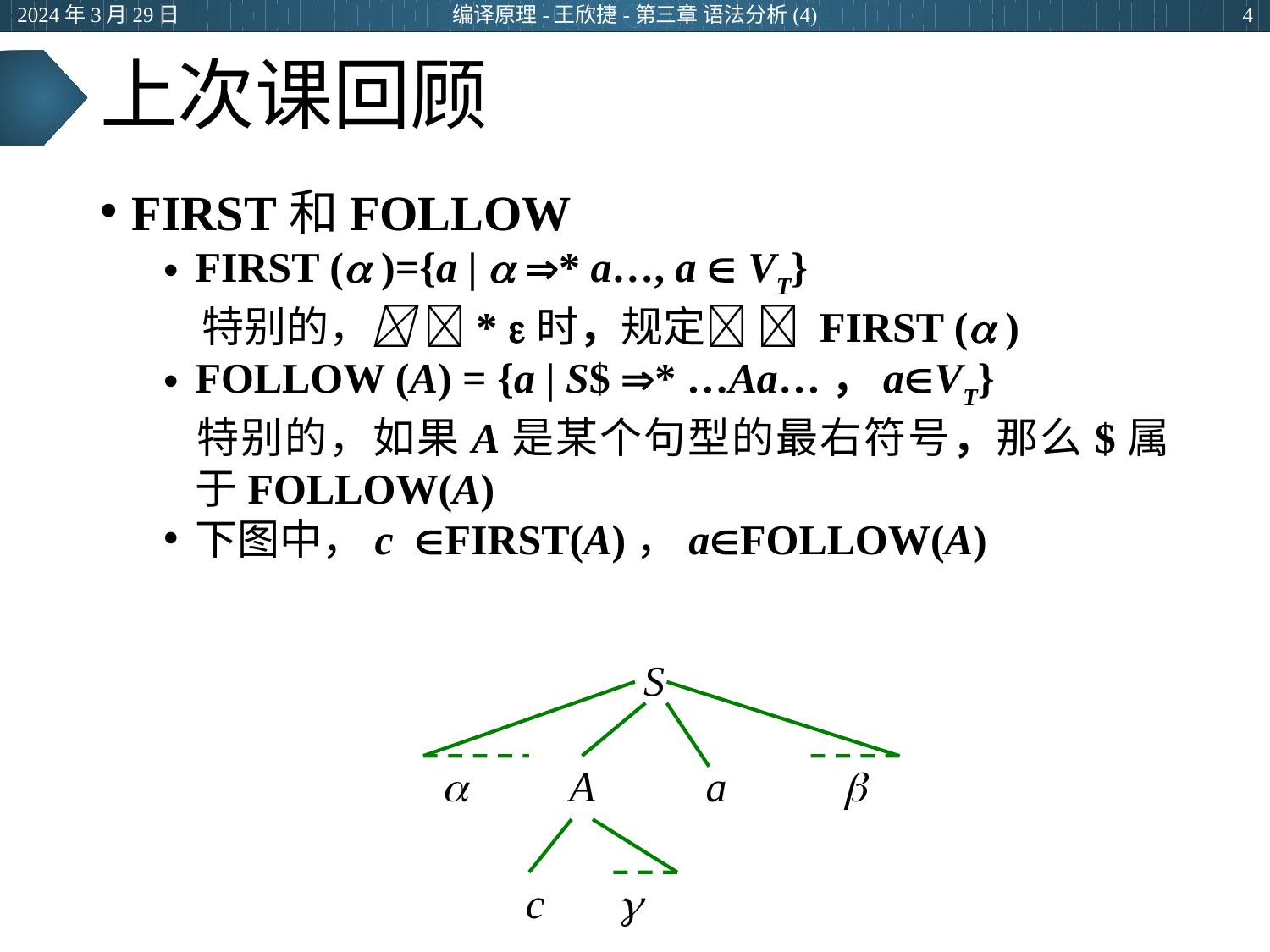

2024年3月29日
编译原理-王欣捷-第三章 语法分析(4)
4
# 上次课回顾
FIRST和FOLLOW
FIRST (α )={a | α ⇒* a…, a ∈ VT}
   特别的，α ⇒* ε时，规定ε ∈ FIRST (α )
FOLLOW (A) = {a | S$ ⇒* …Aa…，a∈VT}
	特别的，如果A是某个句型的最右符号，那么$属于FOLLOW(A)
下图中，c ∈FIRST(A)，a∈FOLLOW(A)
S

α
A
a

β

c

γ